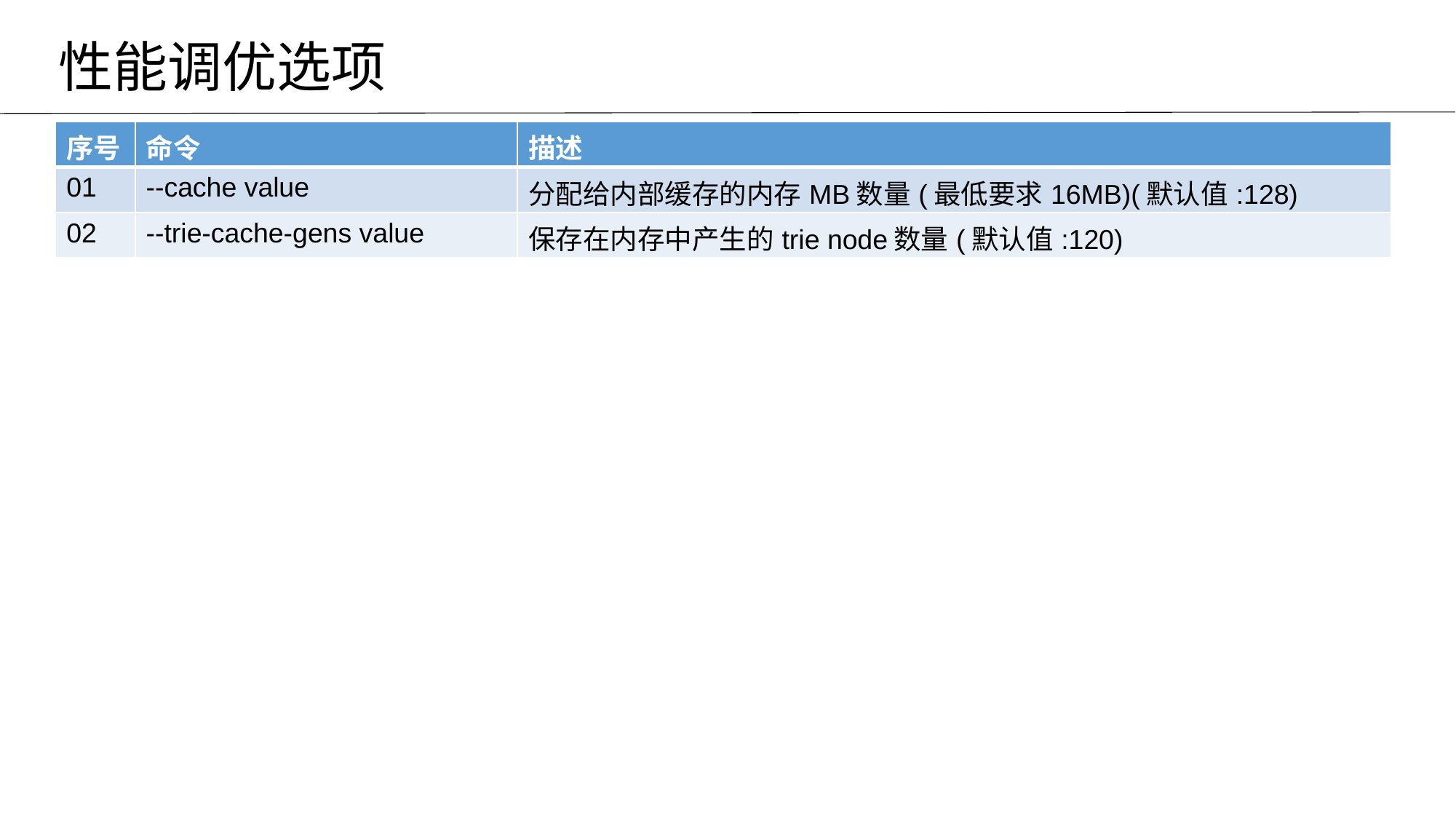

性能调优选项
| 序号 | 命令 | 描述 |
| --- | --- | --- |
| 01 | --cache value | 分配给内部缓存的内存MB数量(最低要求16MB)(默认值:128) |
| 02 | --trie-cache-gens value | 保存在内存中产生的trie node数量(默认值:120) |